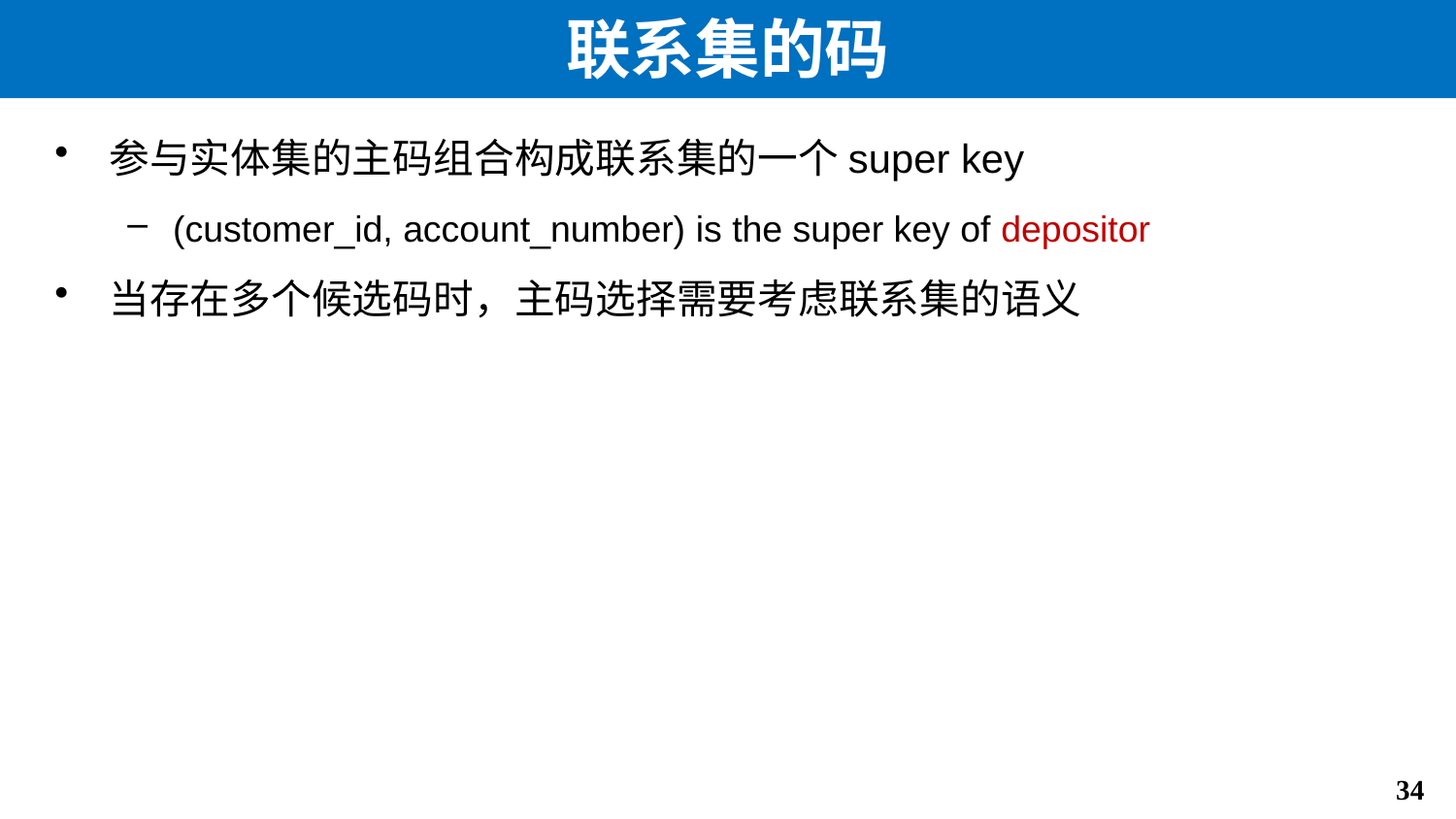

# 联系集的码
参与实体集的主码组合构成联系集的一个super key
(customer_id, account_number) is the super key of depositor
当存在多个候选码时，主码选择需要考虑联系集的语义